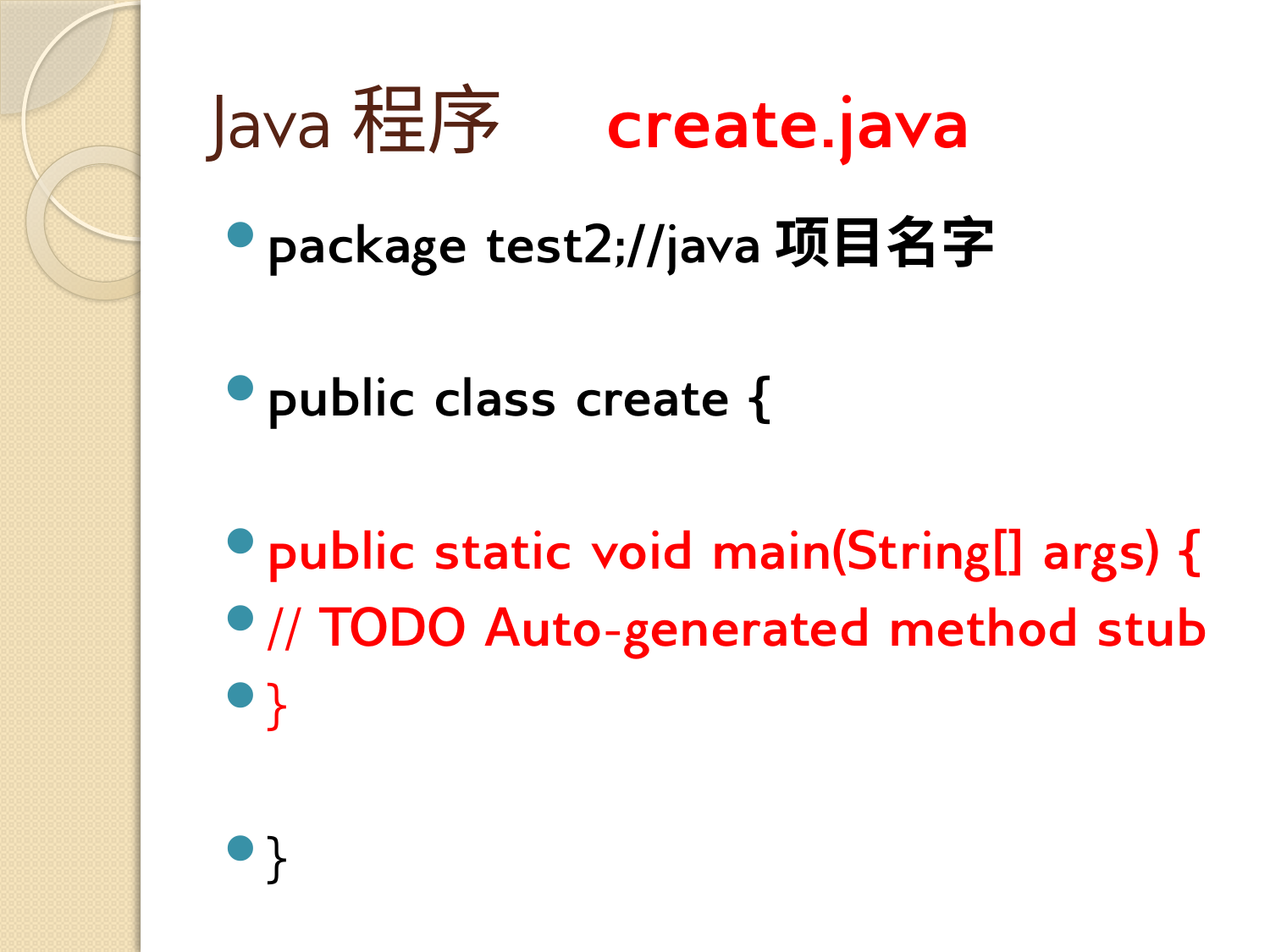

# Java程序     create.java
package test2;//java项目名字

public class create {

public static void main(String[] args) {
// TODO Auto-generated method stub
}

}